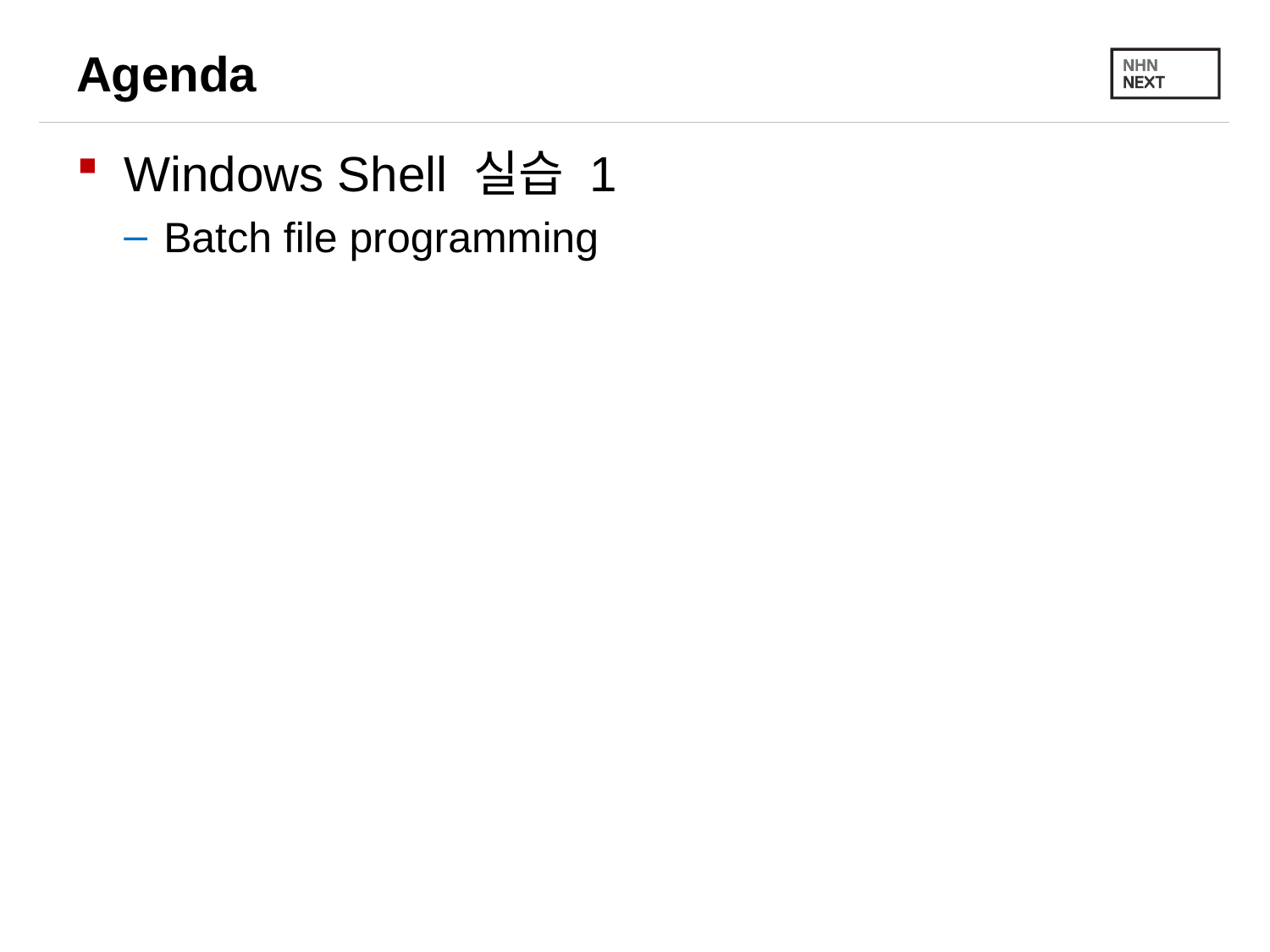

# Agenda
Windows Shell 실습 1
Batch file programming